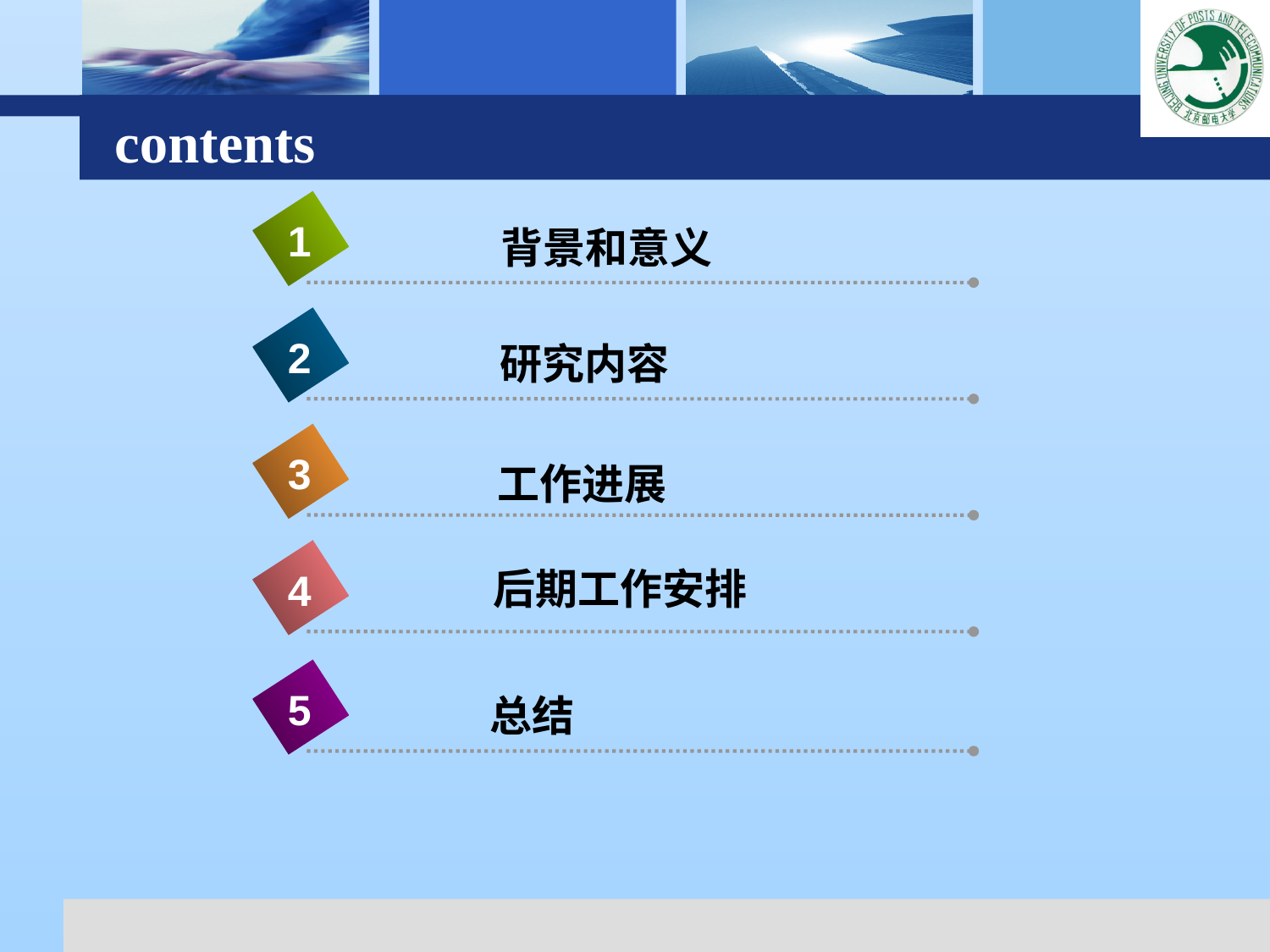

# contents

1
背景和意义

2
研究内容

3
工作进展

4

后期工作安排

5
总结